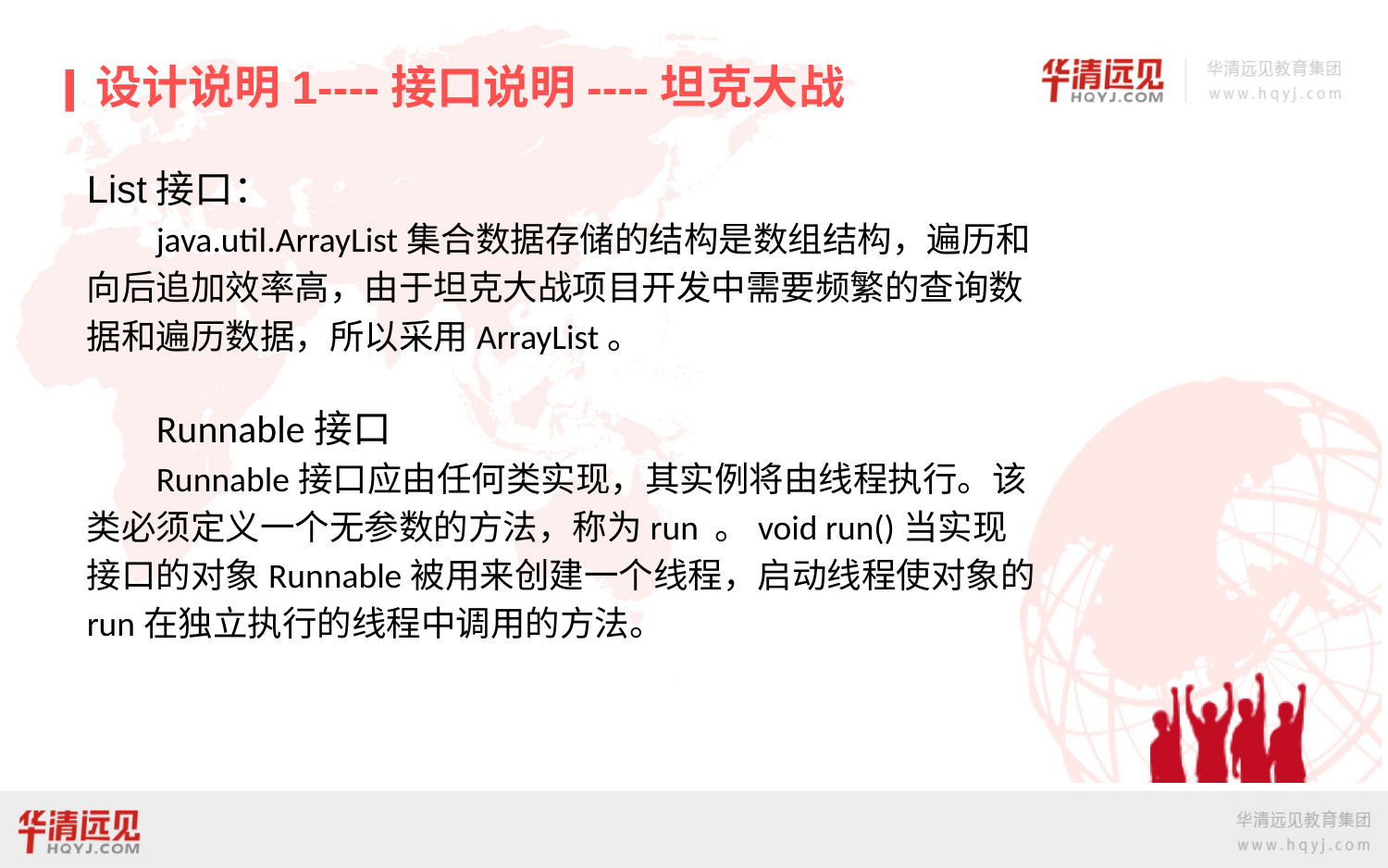

设计说明1----接口说明----坦克大战

List接口：
java.util.ArrayList集合数据存储的结构是数组结构，遍历和向后追加效率高，由于坦克大战项目开发中需要频繁的查询数据和遍历数据，所以采用ArrayList。

Runnable接口
Runnable接口应由任何类实现，其实例将由线程执行。该类必须定义一个无参数的方法，称为run 。void run()当实现接口的对象Runnable被用来创建一个线程，启动线程使对象的run在独立执行的线程中调用的方法。